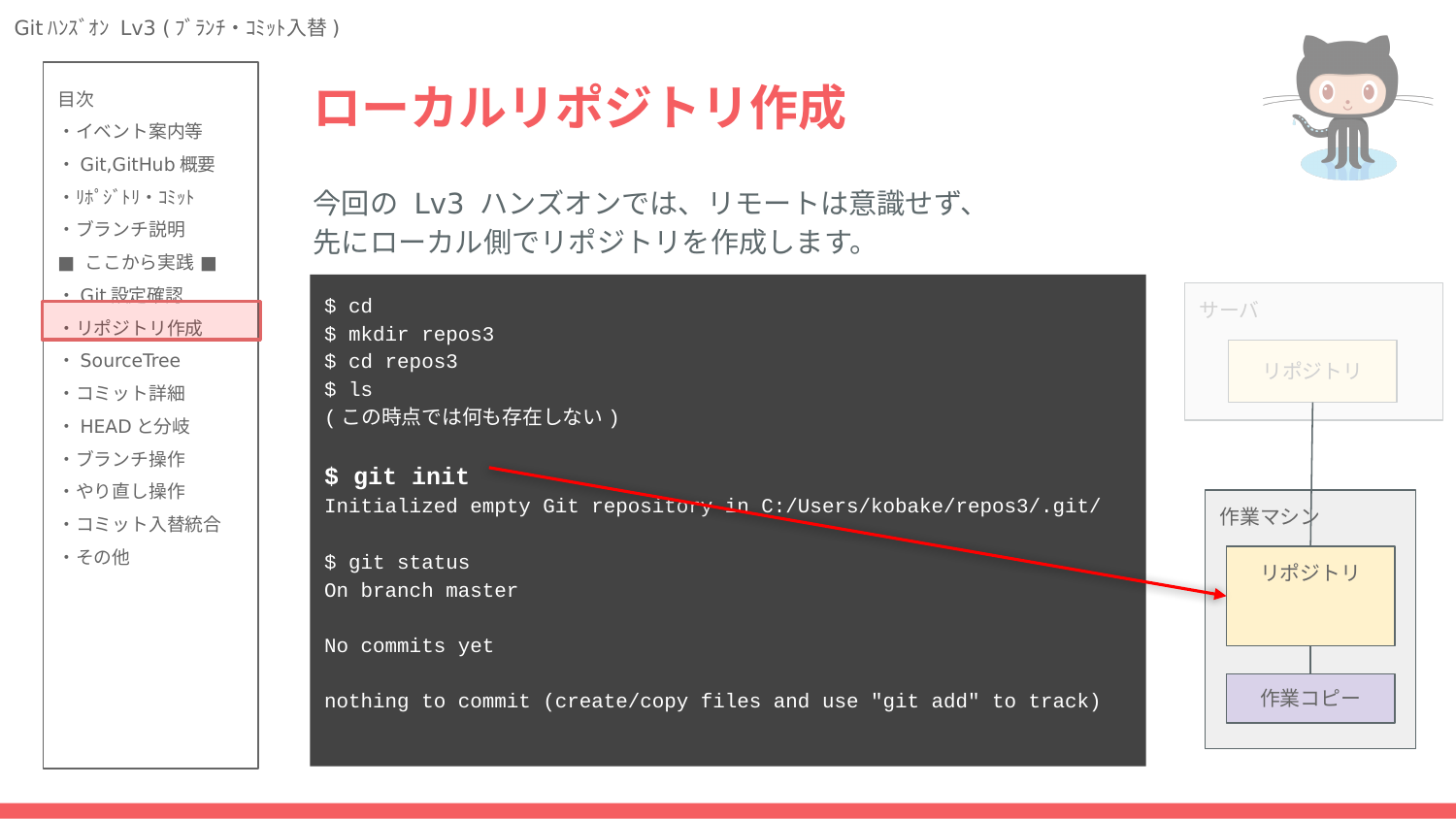

# ローカルリポジトリ作成
今回の Lv3 ハンズオンでは、リモートは意識せず、
先にローカル側でリポジトリを作成します。

$ cd
$ mkdir repos3
$ cd repos3
$ ls
(この時点では何も存在しない)
$ git init
Initialized empty Git repository in C:/Users/kobake/repos3/.git/
$ git status
On branch master
No commits yet
nothing to commit (create/copy files and use "git add" to track)
サーバ

リポジトリ
作業マシン
リポジトリ
作業コピー